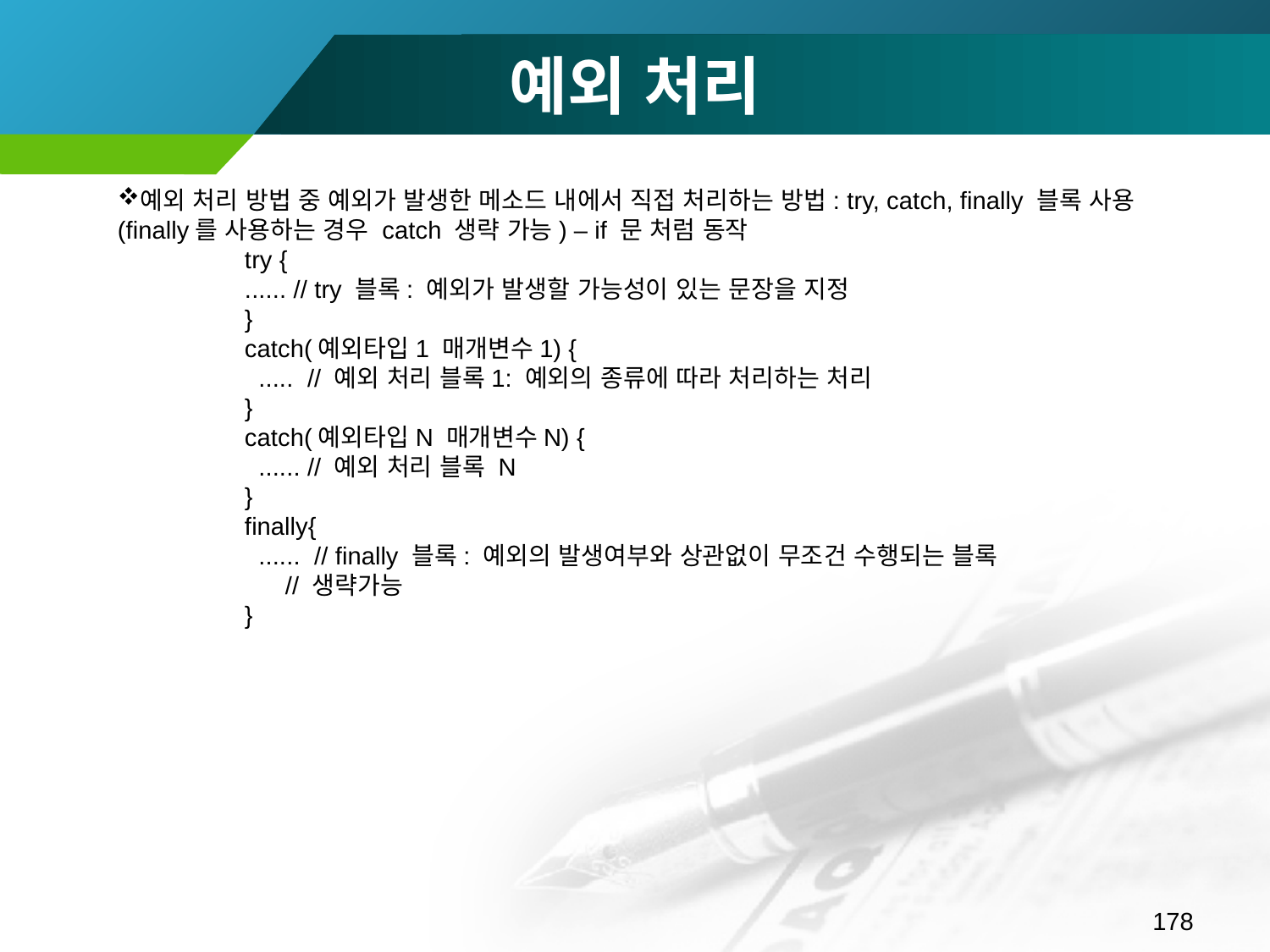

# 예외 처리
예외 처리 방법 중 예외가 발생한 메소드 내에서 직접 처리하는 방법: try, catch, finally 블록 사용(finally를 사용하는 경우 catch 생략 가능) – if 문 처럼 동작
	try {
	...... // try 블록: 예외가 발생할 가능성이 있는 문장을 지정
	}
	catch(예외타입1 매개변수1) {
	  .....  // 예외 처리 블록1: 예외의 종류에 따라 처리하는 처리
	}
	catch(예외타입N 매개변수N) {
	  ...... // 예외 처리 블록 N
	}
	finally{
	  ......  // finally 블록: 예외의 발생여부와 상관없이 무조건 수행되는 블록
                        // 생략가능
	}
178